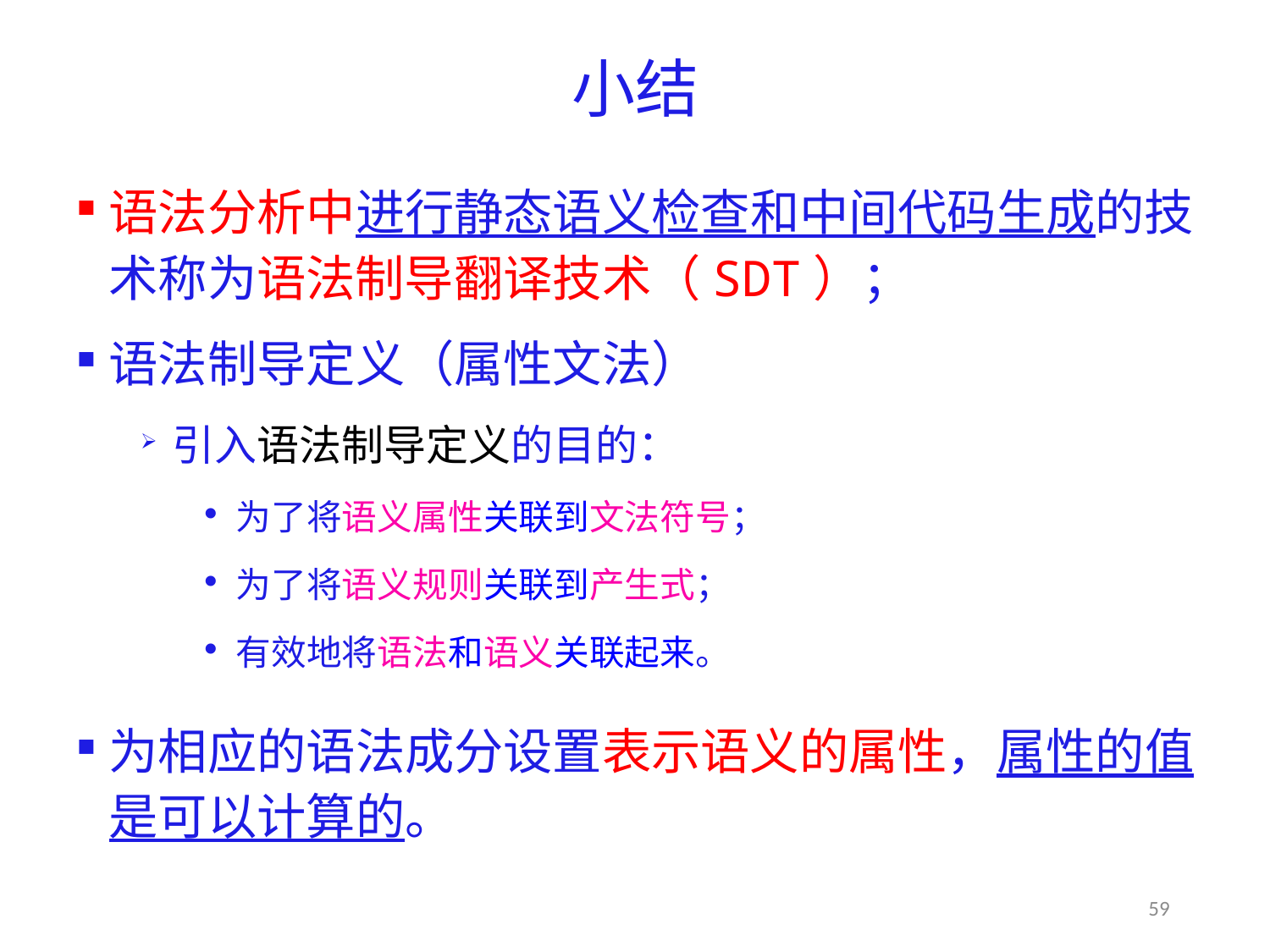

# 小结
语法分析中进行静态语义检查和中间代码生成的技术称为语法制导翻译技术（SDT）；
语法制导定义（属性文法）
引入语法制导定义的目的：
为了将语义属性关联到文法符号；
为了将语义规则关联到产生式；
有效地将语法和语义关联起来。
为相应的语法成分设置表示语义的属性，属性的值是可以计算的。
59